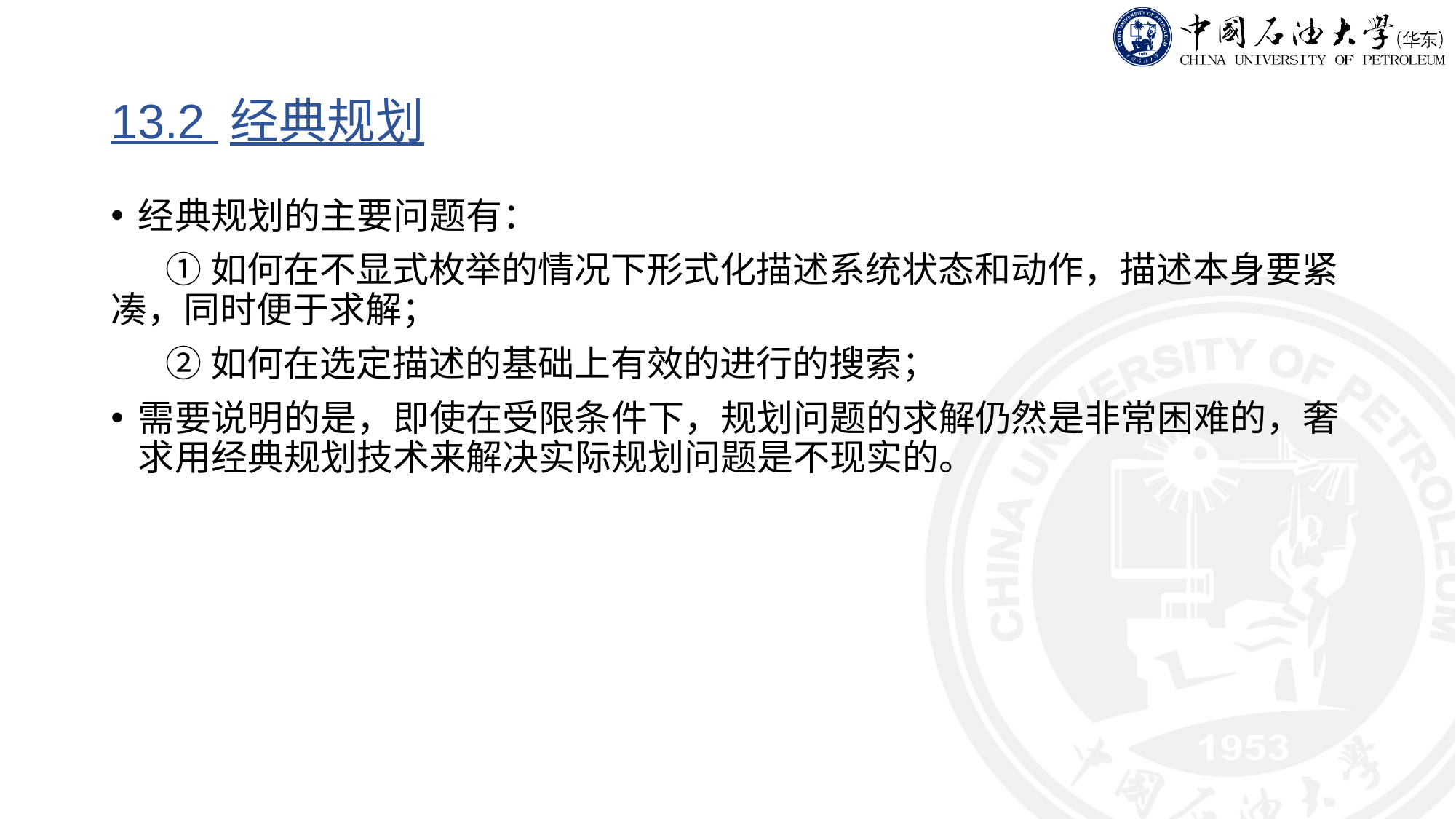

# 13.2 经典规划
经典规划的主要问题有：
①如何在不显式枚举的情况下形式化描述系统状态和动作，描述本身要紧凑，同时便于求解；
②如何在选定描述的基础上有效的进行的搜索；
需要说明的是，即使在受限条件下，规划问题的求解仍然是非常困难的，奢求用经典规划技术来解决实际规划问题是不现实的。